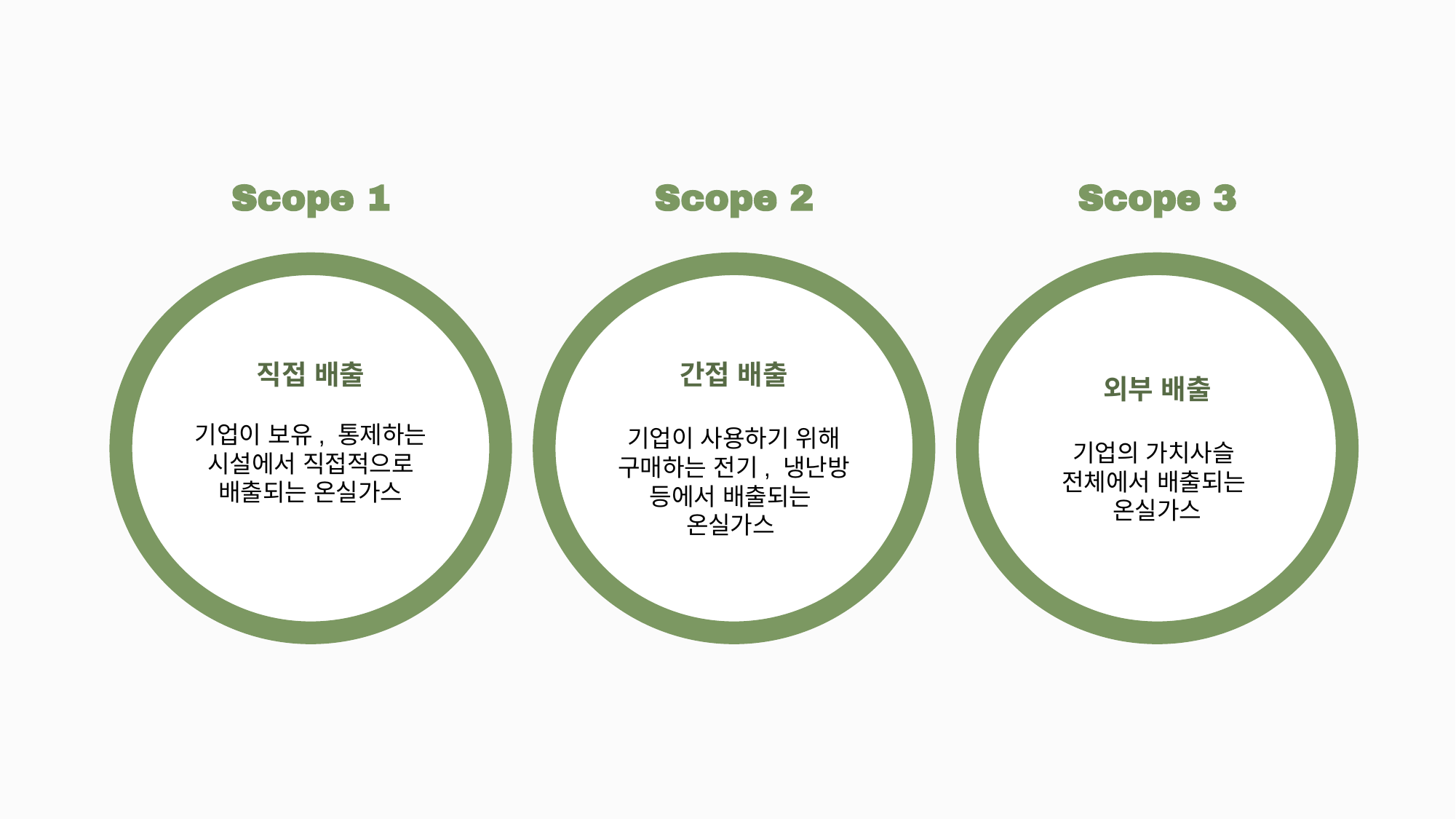

Scope 1
Scope 2
Scope 3
직접 배출

기업이 보유, 통제하는 시설에서 직접적으로 배출되는 온실가스

간접 배출

기업이 사용하기 위해 구매하는 전기, 냉난방 등에서 배출되는
온실가스
외부 배출

기업의 가치사슬
전체에서 배출되는
온실가스